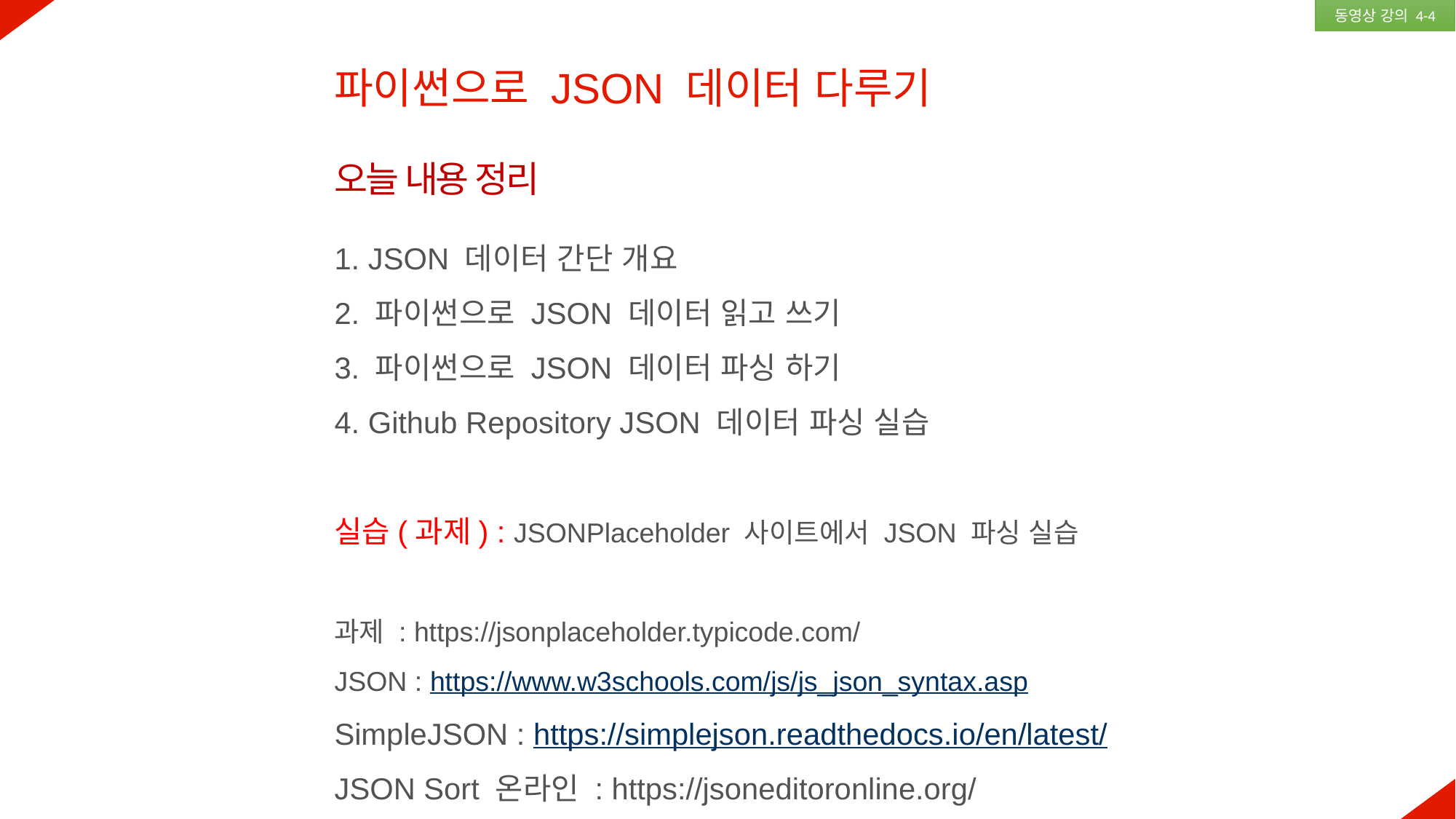

동영상 강의 4-4
파이썬으로 JSON 데이터 다루기
오늘 내용 정리
1. JSON 데이터 간단 개요
2. 파이썬으로 JSON 데이터 읽고 쓰기
3. 파이썬으로 JSON 데이터 파싱 하기
4. Github Repository JSON 데이터 파싱 실습
실습(과제) : JSONPlaceholder 사이트에서 JSON 파싱 실습
과제 : https://jsonplaceholder.typicode.com/
JSON : https://www.w3schools.com/js/js_json_syntax.asp
SimpleJSON : https://simplejson.readthedocs.io/en/latest/
JSON Sort 온라인 : https://jsoneditoronline.org/